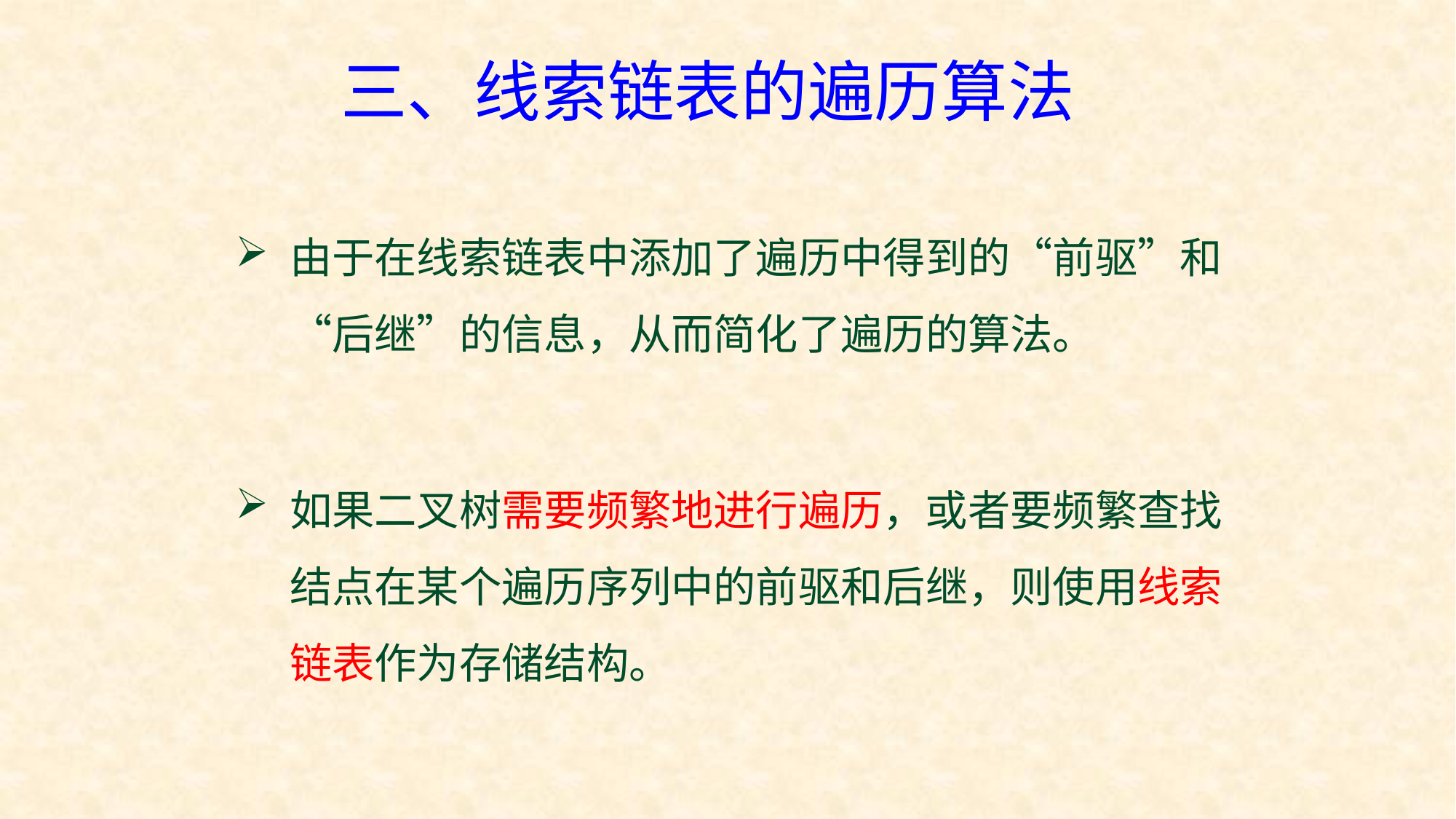

三、线索链表的遍历算法
由于在线索链表中添加了遍历中得到的“前驱”和“后继”的信息，从而简化了遍历的算法。
如果二叉树需要频繁地进行遍历，或者要频繁查找结点在某个遍历序列中的前驱和后继，则使用线索链表作为存储结构。